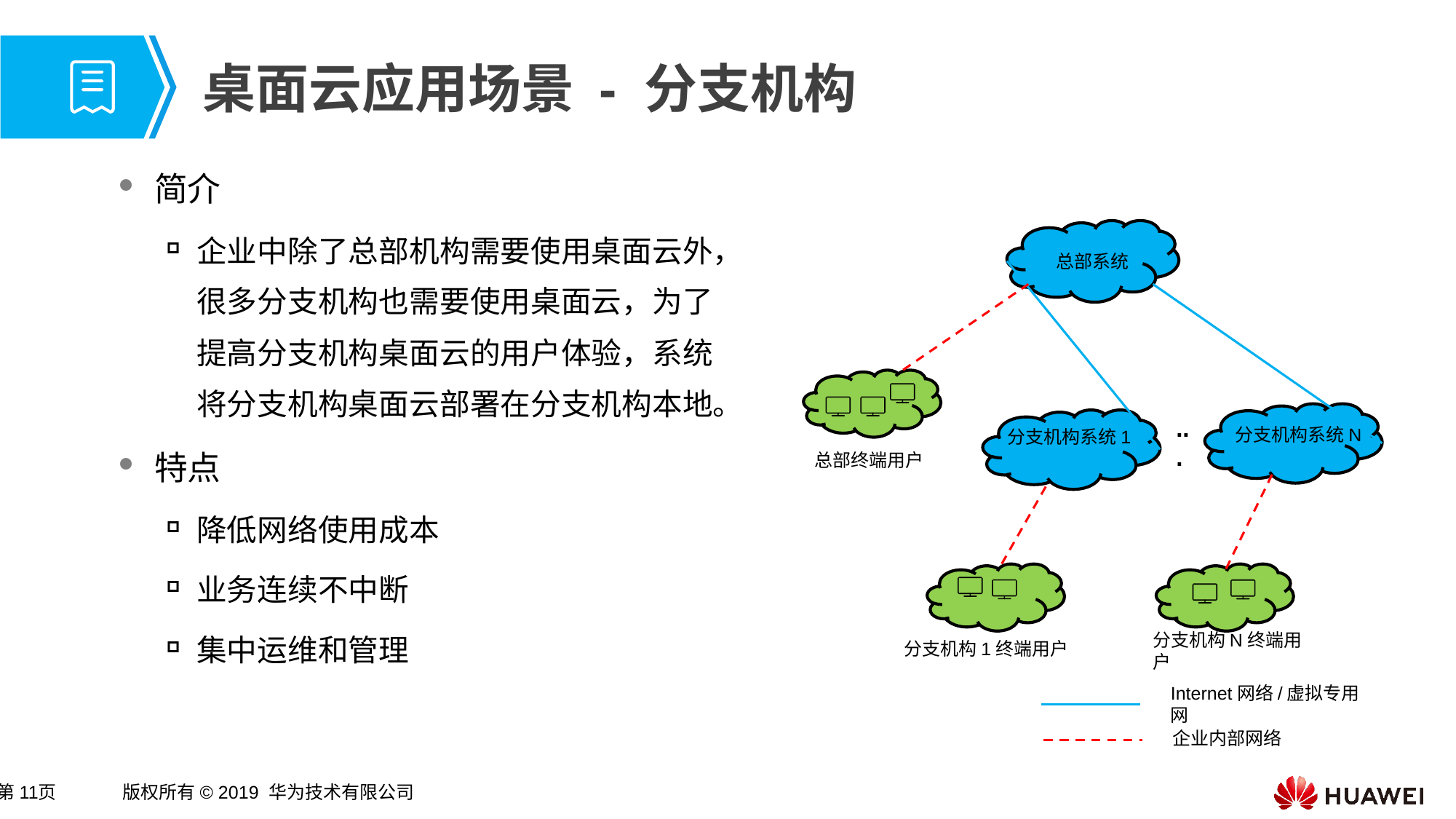

# 桌面云应用场景 - 分支机构
简介
企业中除了总部机构需要使用桌面云外，很多分支机构也需要使用桌面云，为了提高分支机构桌面云的用户体验，系统将分支机构桌面云部署在分支机构本地。
特点
降低网络使用成本
业务连续不中断
集中运维和管理

总部系统

分支机构系统N
分支机构系统1
...
总部终端用户

分支机构1终端用户
分支机构N终端用户
Internet网络/虚拟专用网
企业内部网络